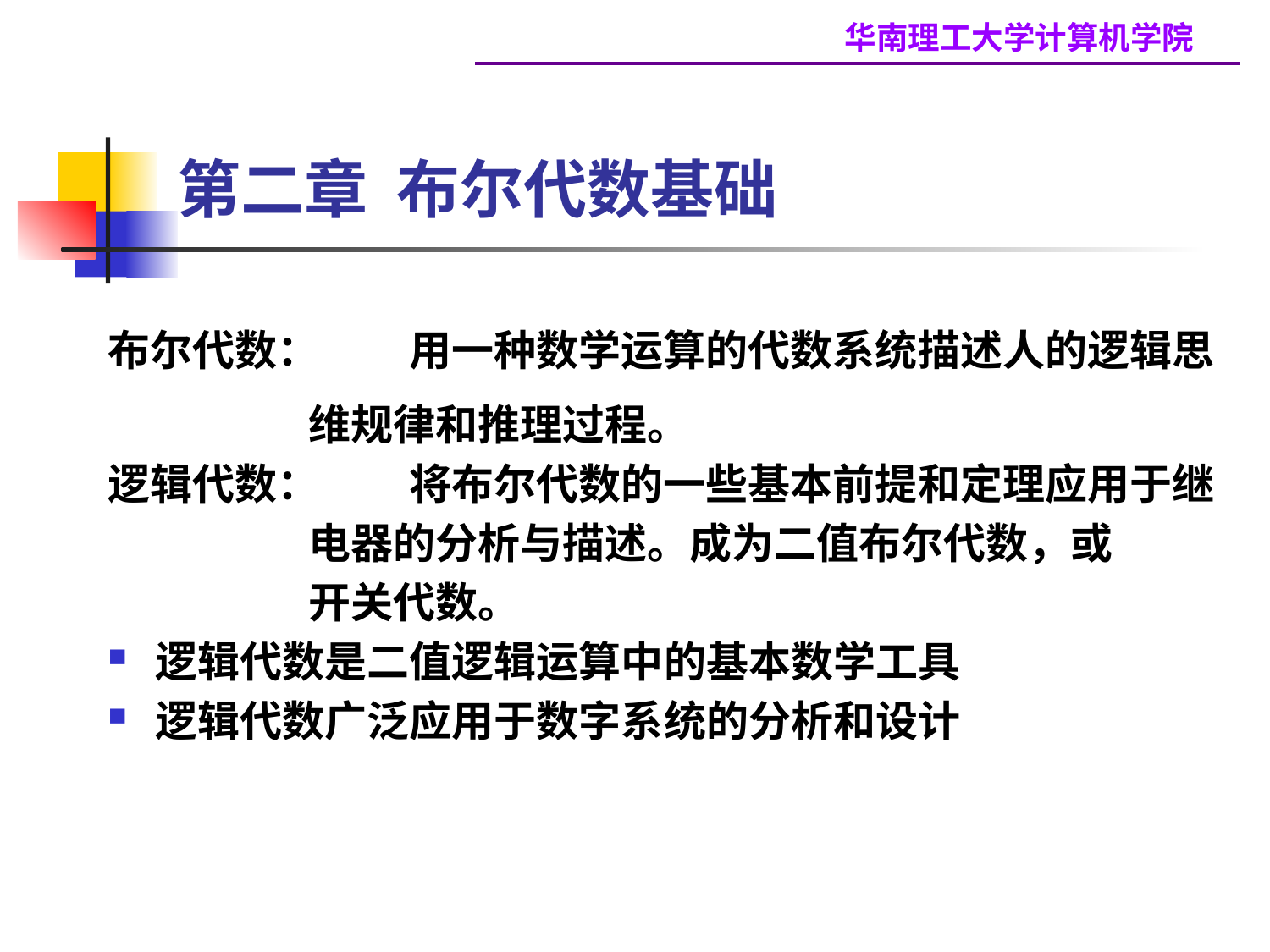

# 第二章  布尔代数基础

布尔代数：	用一种数学运算的代数系统描述人的逻辑思
                    维规律和推理过程。
逻辑代数：	将布尔代数的一些基本前提和定理应用于继
                    电器的分析与描述。成为二值布尔代数，或
                    开关代数。
逻辑代数是二值逻辑运算中的基本数学工具
逻辑代数广泛应用于数字系统的分析和设计